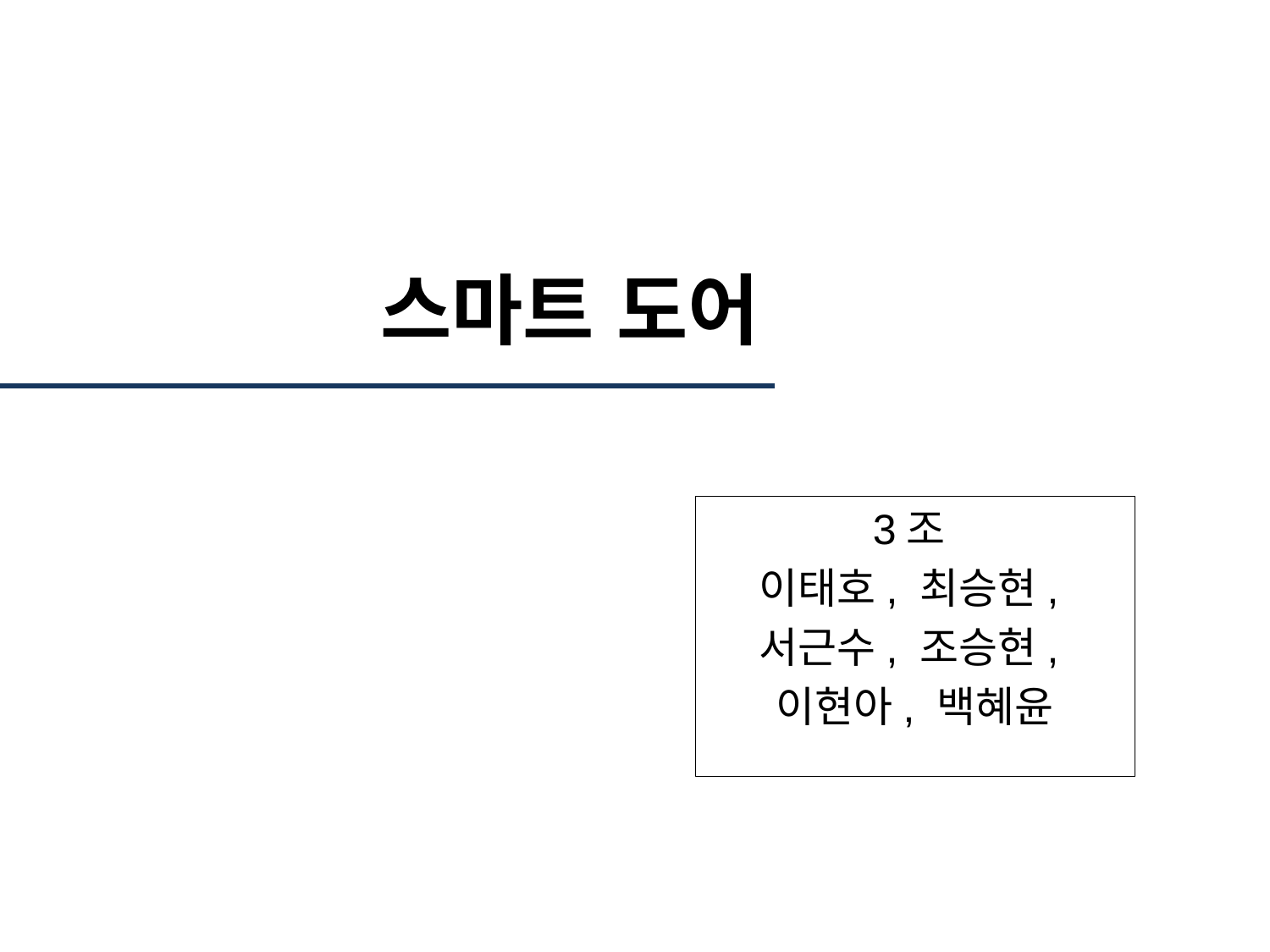

# 스마트 도어
3조
이태호, 최승현,
서근수, 조승현,
이현아, 백혜윤